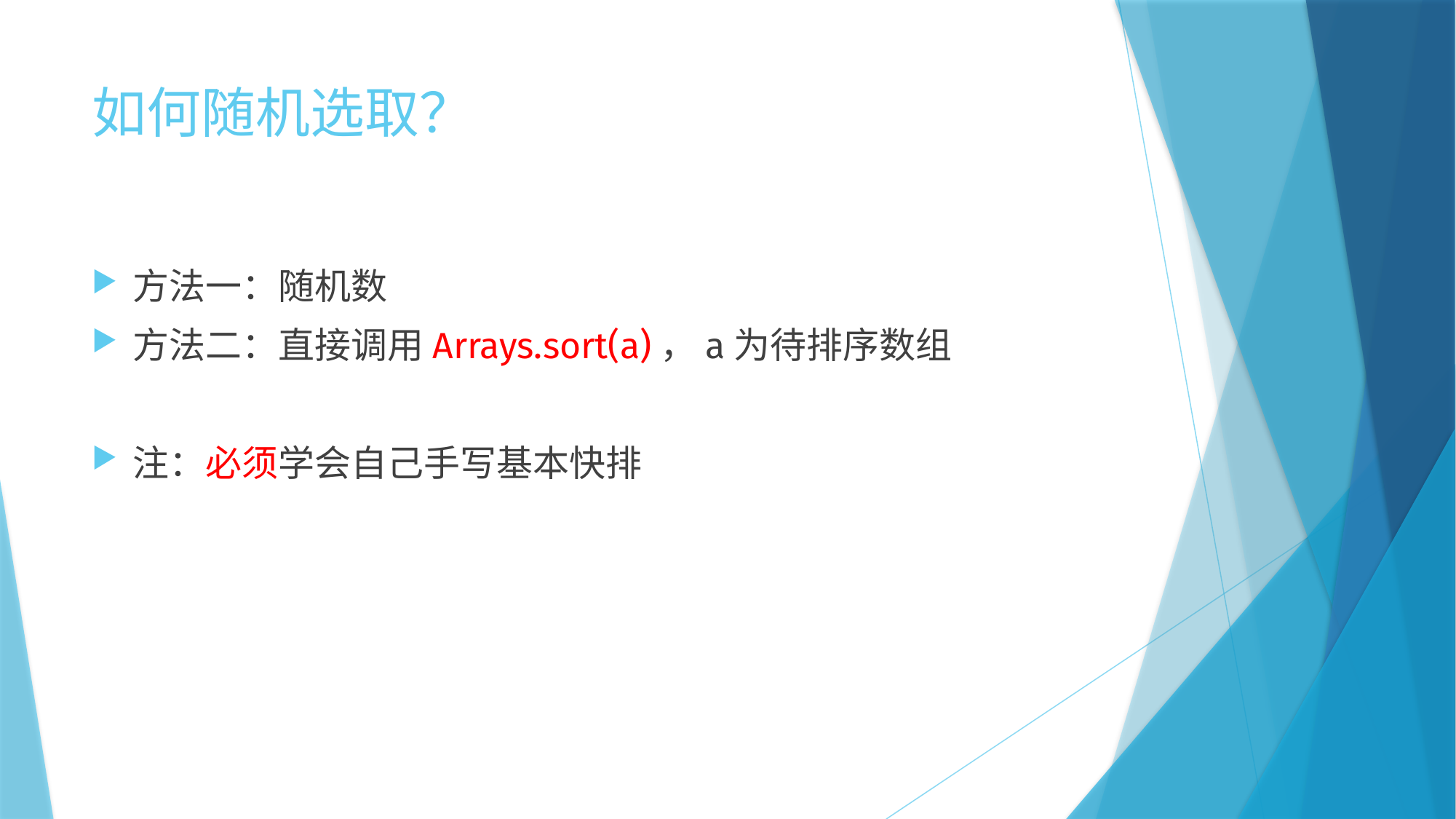

# 如何随机选取？
方法一：随机数
方法二：直接调用Arrays.sort(a)，a为待排序数组

注：必须学会自己手写基本快排